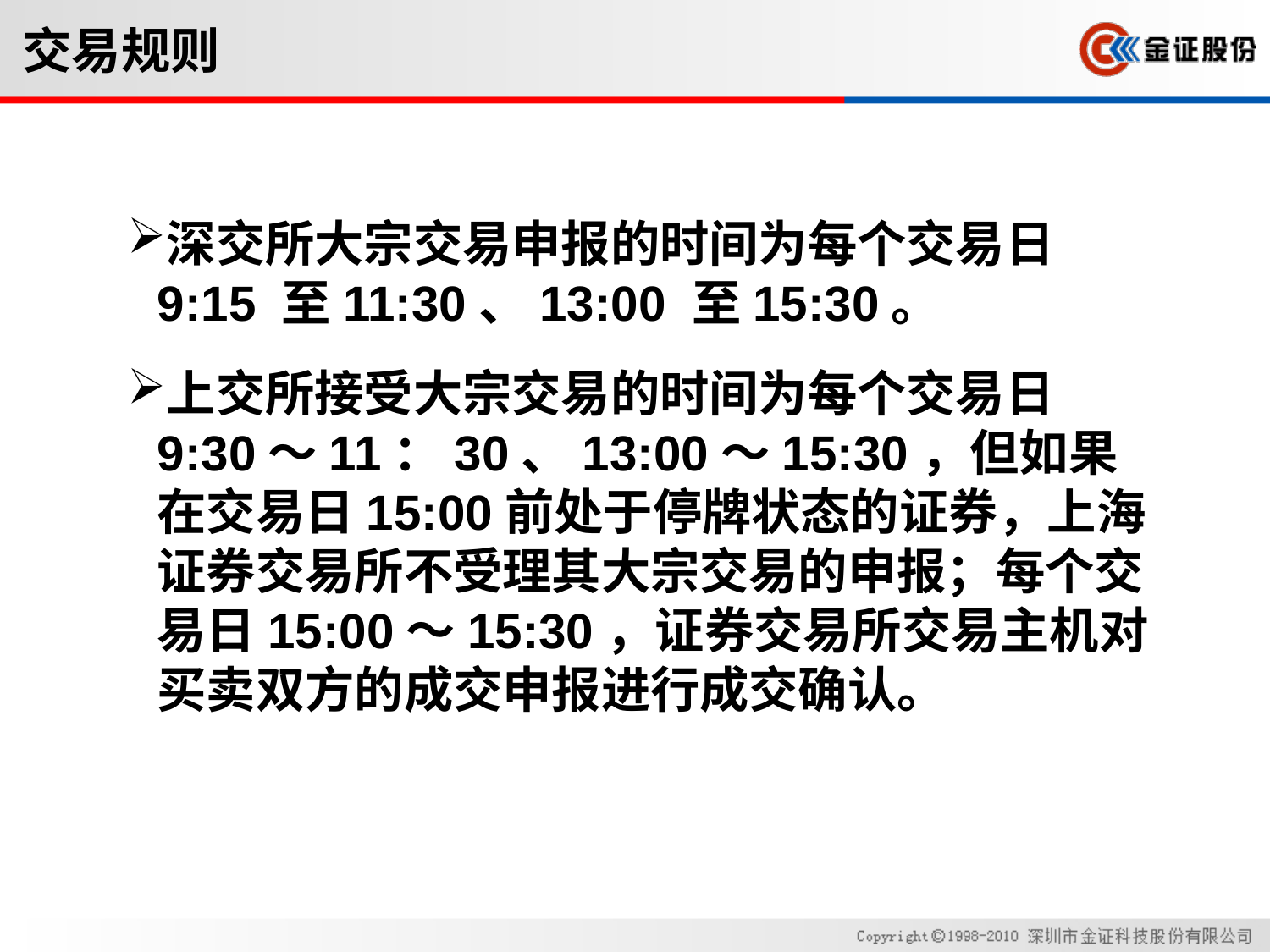

# 交易规则
深交所大宗交易申报的时间为每个交易日9:15 至11:30、13:00 至15:30。
上交所接受大宗交易的时间为每个交易日 9:30～11：30、13:00～15:30，但如果在交易日15:00前处于停牌状态的证券，上海证券交易所不受理其大宗交易的申报；每个交易日15:00～15:30，证券交易所交易主机对买卖双方的成交申报进行成交确认。